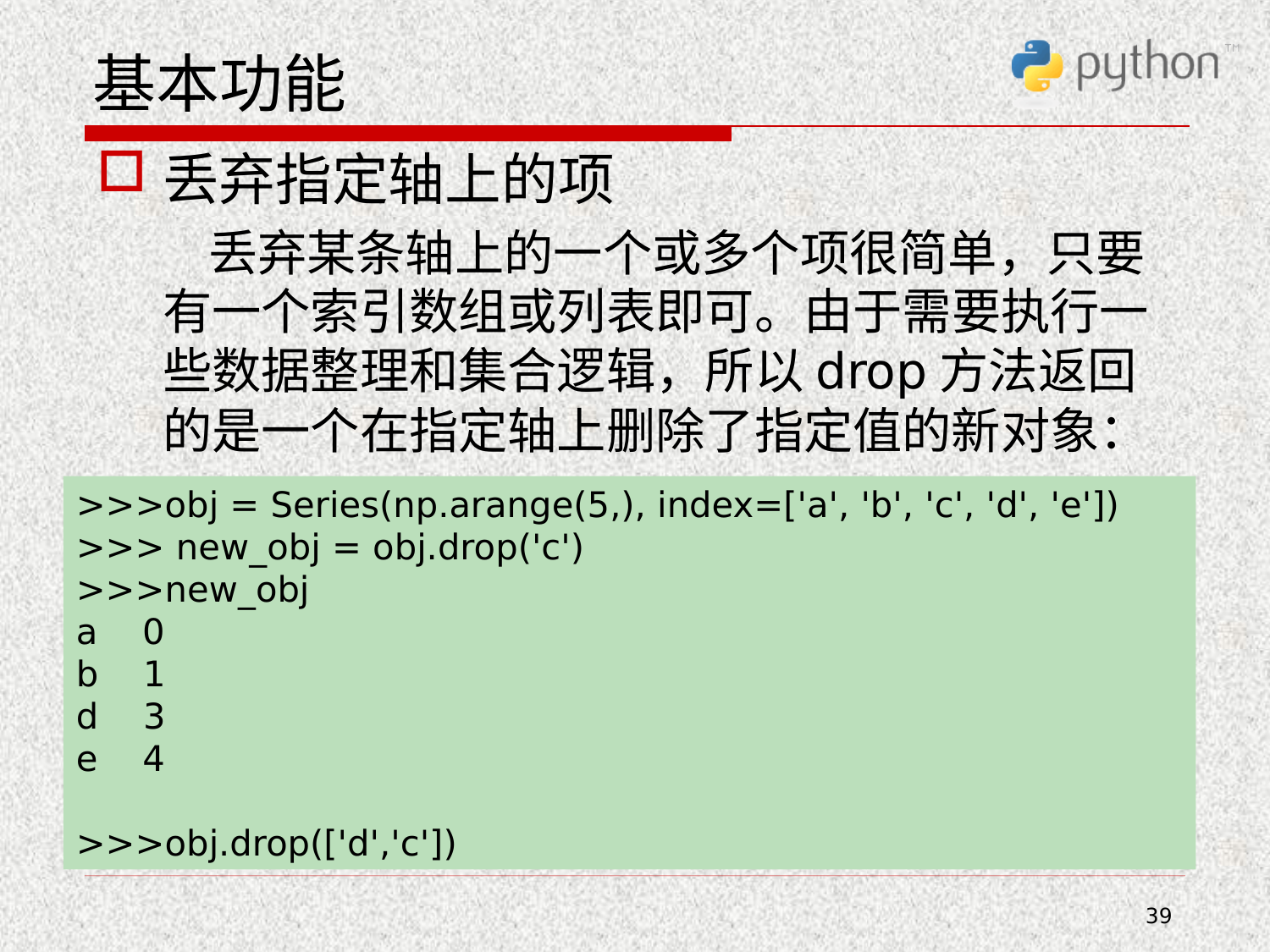

# 基本功能
丢弃指定轴上的项
         丢弃某条轴上的一个或多个项很简单，只要有一个索引数组或列表即可。由于需要执行一些数据整理和集合逻辑，所以drop方法返回的是一个在指定轴上删除了指定值的新对象：
>>>obj = Series(np.arange(5,), index=['a', 'b', 'c', 'd', 'e'])
>>> new_obj = obj.drop('c')
>>>new_obj
a    0
b    1
d    3
e    4

>>>obj.drop(['d','c'])
39